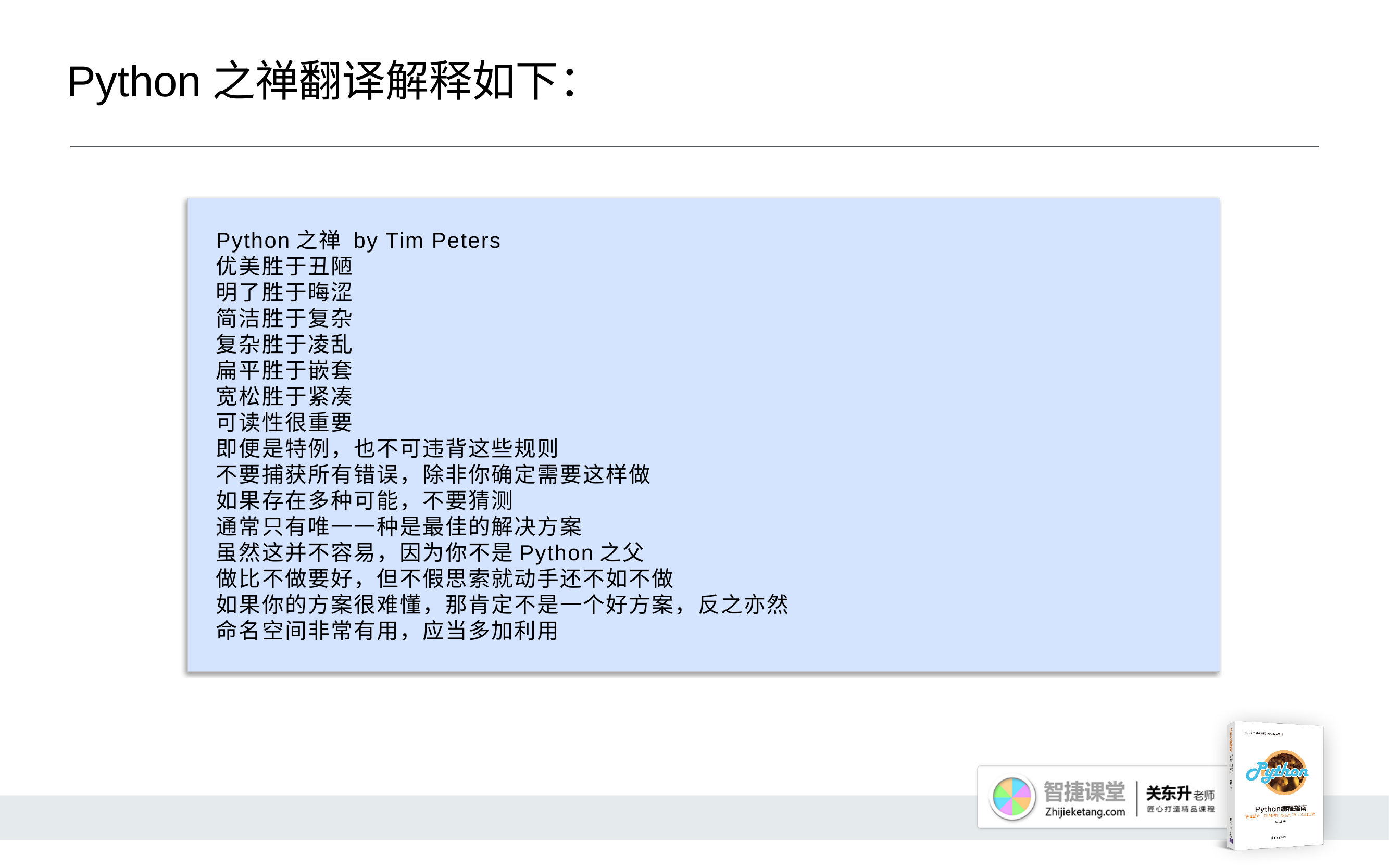

# Python之禅翻译解释如下：
Python之禅 by Tim Peters
优美胜于丑陋
明了胜于晦涩
简洁胜于复杂
复杂胜于凌乱
扁平胜于嵌套
宽松胜于紧凑
可读性很重要
即便是特例，也不可违背这些规则
不要捕获所有错误，除非你确定需要这样做
如果存在多种可能，不要猜测
通常只有唯一一种是最佳的解决方案
虽然这并不容易，因为你不是Python之父
做比不做要好，但不假思索就动手还不如不做
如果你的方案很难懂，那肯定不是一个好方案，反之亦然
命名空间非常有用，应当多加利用